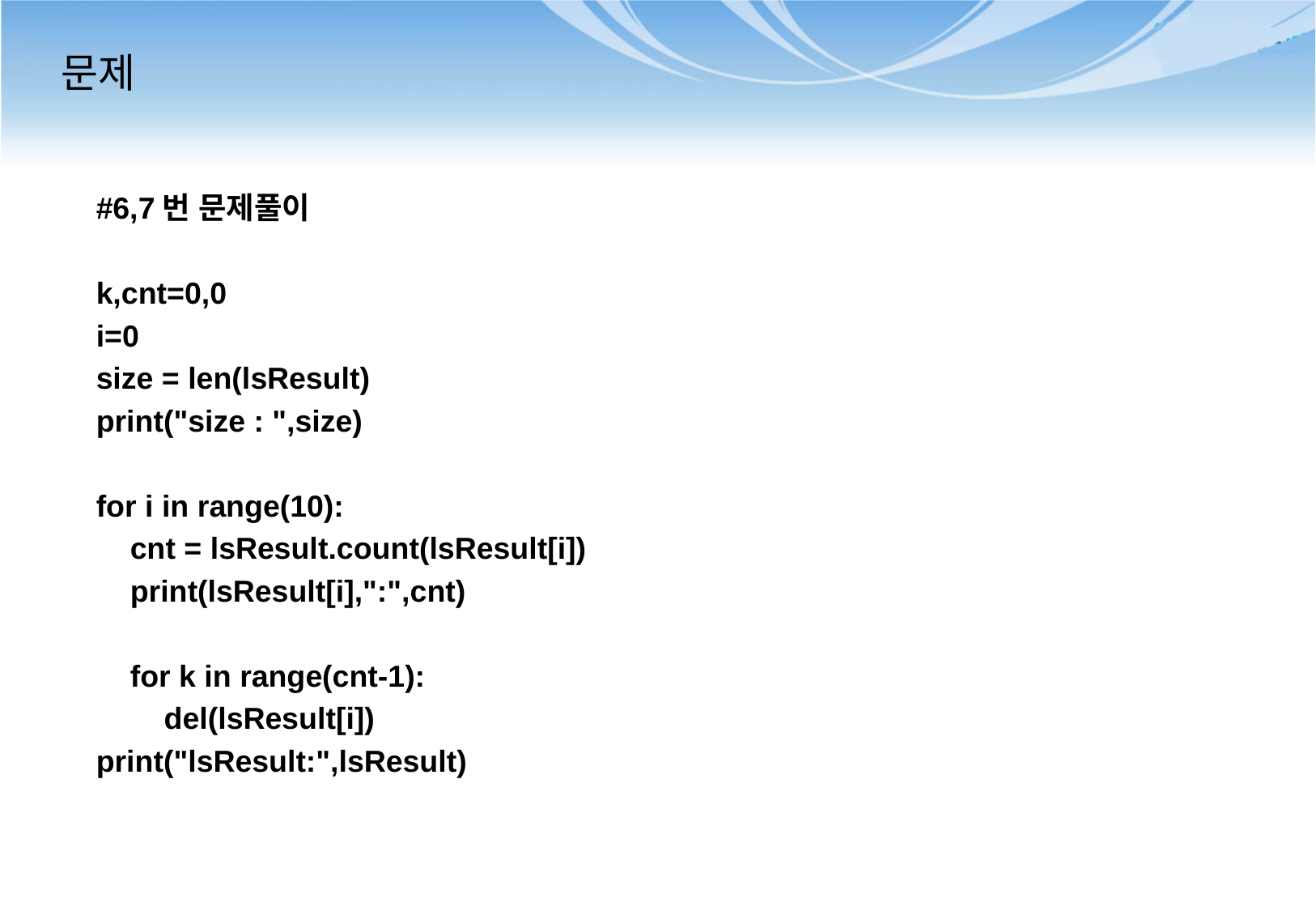

# 문제
#6,7번 문제풀이

k,cnt=0,0
i=0
size = len(lsResult)
print("size : ",size)

for i in range(10):
    cnt = lsResult.count(lsResult[i])
    print(lsResult[i],":",cnt)

    for k in range(cnt-1):
        del(lsResult[i])
print("lsResult:",lsResult)